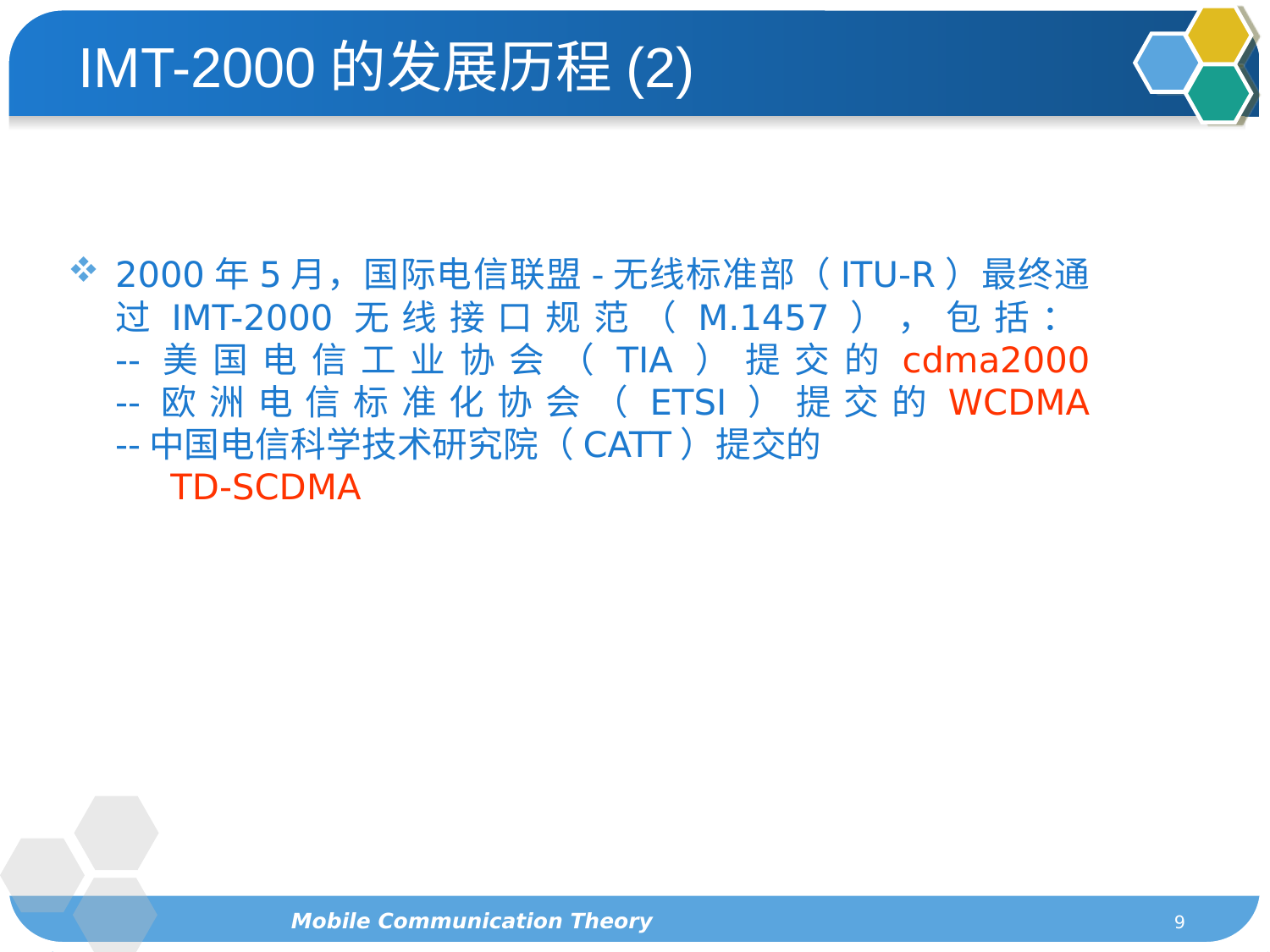

IMT-2000的发展历程(2)‏
2000年5月，国际电信联盟-无线标准部（ITU-R）最终通过IMT-2000无线接口规范（M.1457），包括：
--美国电信工业协会（TIA）提交的cdma2000
--欧洲电信标准化协会（ETSI）提交的WCDMA
--中国电信科学技术研究院（CATT）提交的                                         TD-SCDMA

Mobile Communication Theory